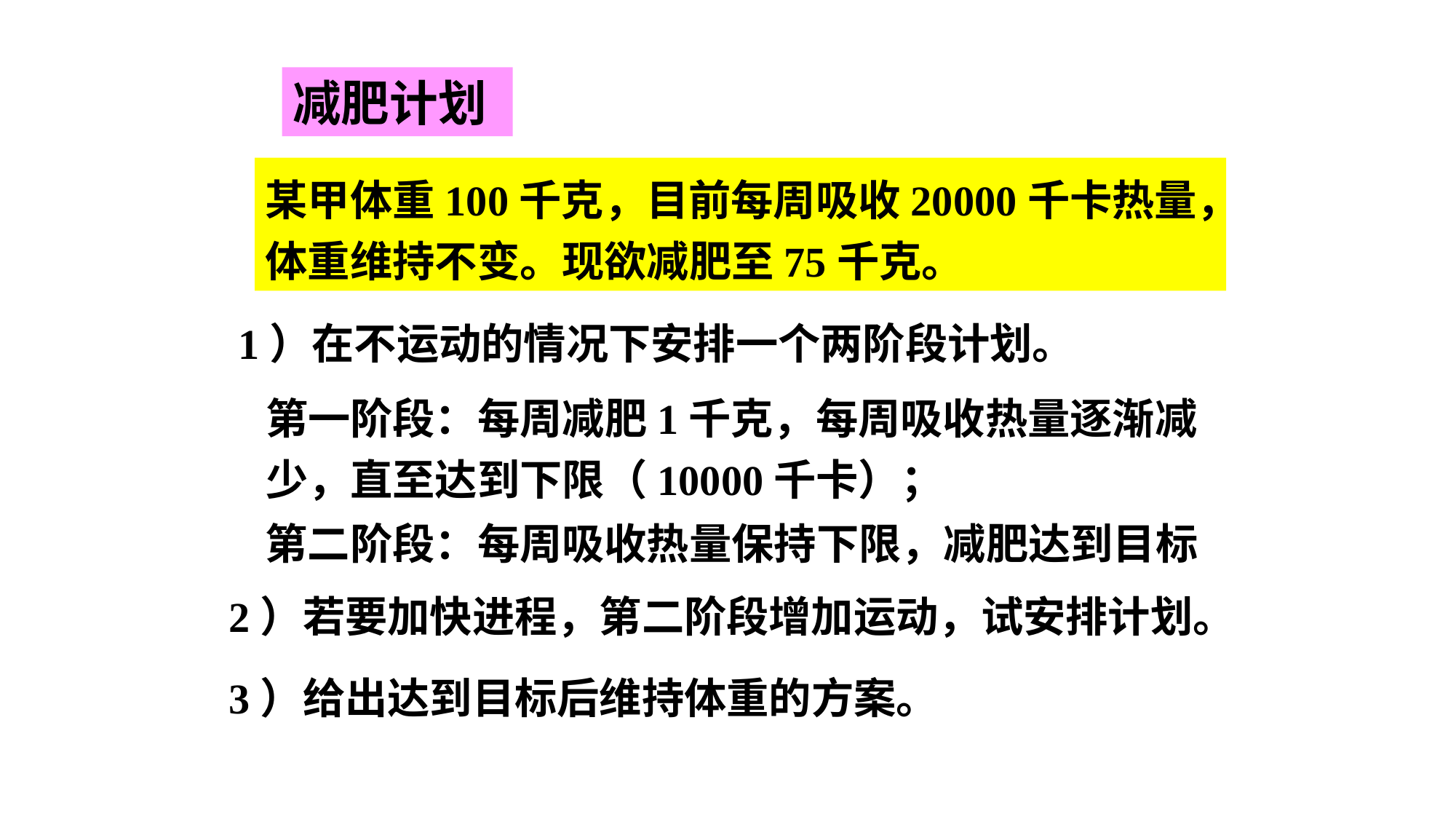

减肥计划
某甲体重100千克，目前每周吸收20000千卡热量，体重维持不变。现欲减肥至75千克。
1）在不运动的情况下安排一个两阶段计划。
第一阶段：每周减肥1千克，每周吸收热量逐渐减少，直至达到下限（10000千卡）；
第二阶段：每周吸收热量保持下限，减肥达到目标
2）若要加快进程，第二阶段增加运动，试安排计划。
3）给出达到目标后维持体重的方案。